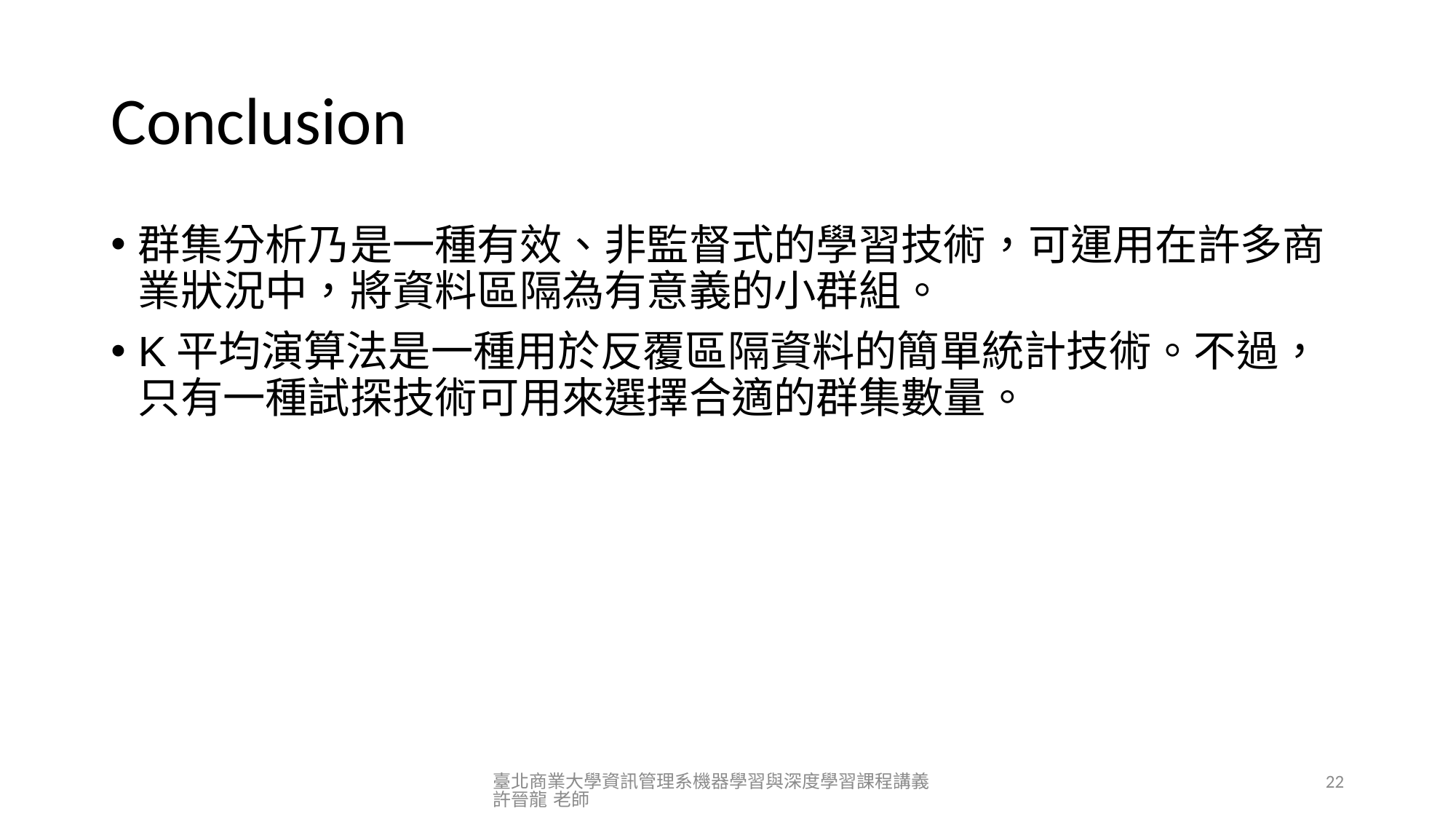

# Conclusion
群集分析乃是一種有效、非監督式的學習技術，可運用在許多商業狀況中，將資料區隔為有意義的小群組。
K平均演算法是一種用於反覆區隔資料的簡單統計技術。不過，只有一種試探技術可用來選擇合適的群集數量。

臺北商業大學資訊管理系機器學習與深度學習課程講義     許晉龍 老師
22